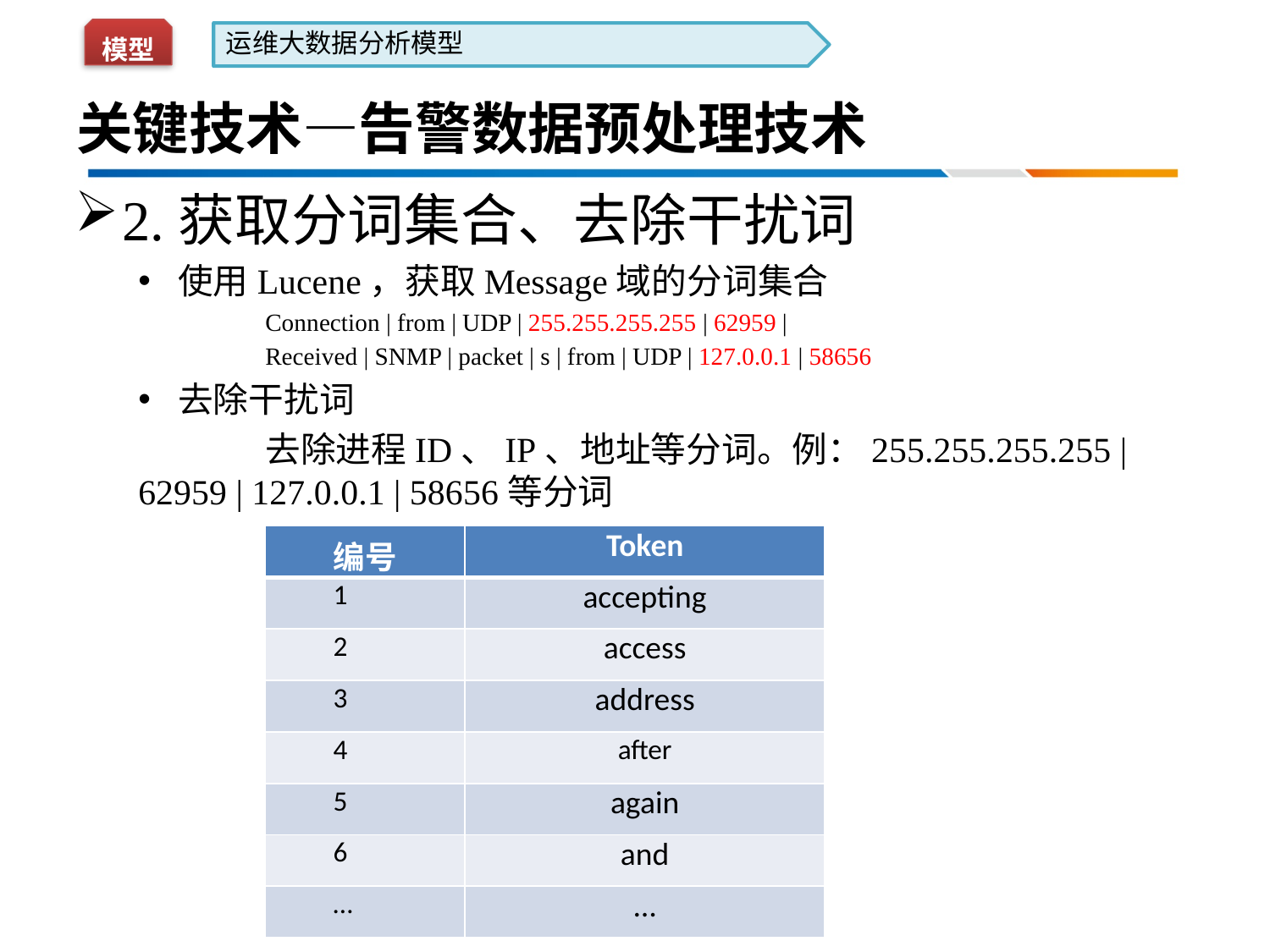

模型
运维大数据分析模型

# 关键技术—告警数据预处理技术
2.获取分词集合、去除干扰词
使用Lucene，获取Message域的分词集合
	Connection | from | UDP | 255.255.255.255 | 62959 |
	Received | SNMP | packet | s | from | UDP | 127.0.0.1 | 58656
去除干扰词
	去除进程ID、IP、地址等分词。例：255.255.255.255 | 62959 | 127.0.0.1 | 58656等分词
| 编号 | Token |
| --- | --- |
| 1 | accepting |
| 2 | access |
| 3 | address |
| 4 | after |
| 5 | again |
| 6 | and |
| … | … |